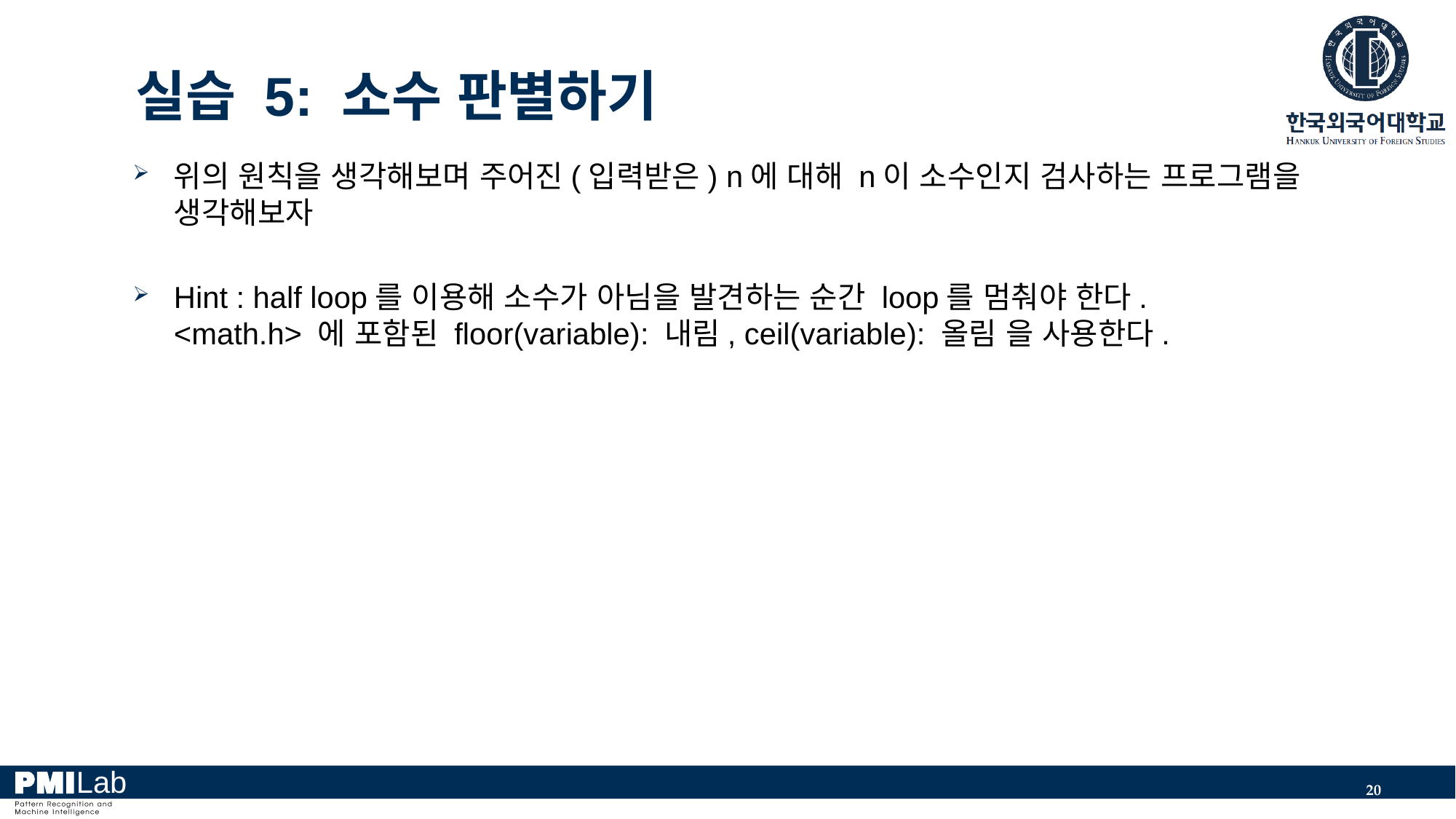

# 실습 5: 소수 판별하기
위의 원칙을 생각해보며 주어진(입력받은) n에 대해 n이 소수인지 검사하는 프로그램을 생각해보자

Hint : half loop를 이용해 소수가 아님을 발견하는 순간 loop를 멈춰야 한다.
<math.h> 에 포함된 floor(variable): 내림, ceil(variable): 올림 을 사용한다.

20